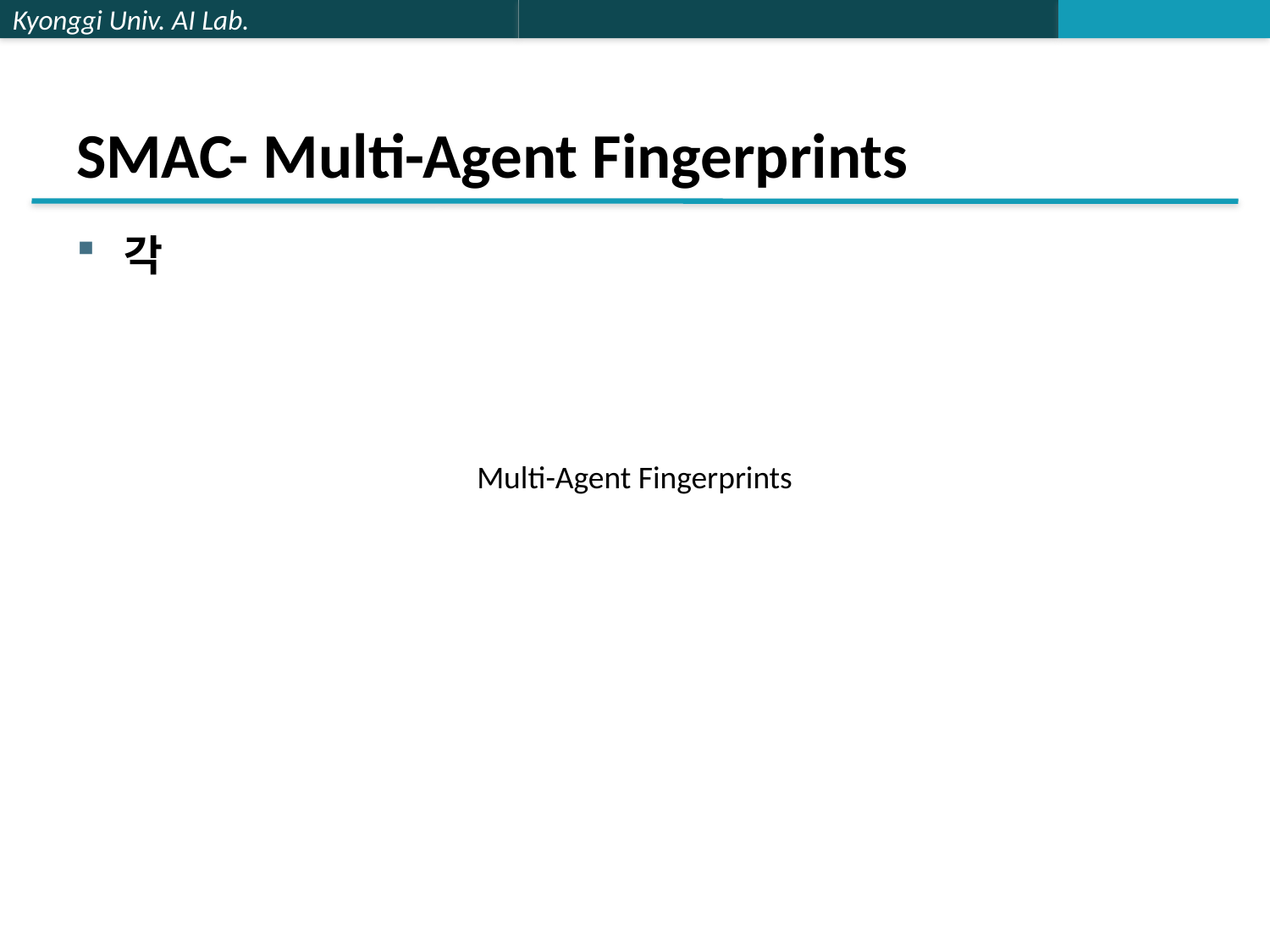

# SMAC- Multi-Agent Fingerprints
각

Multi-Agent Fingerprints